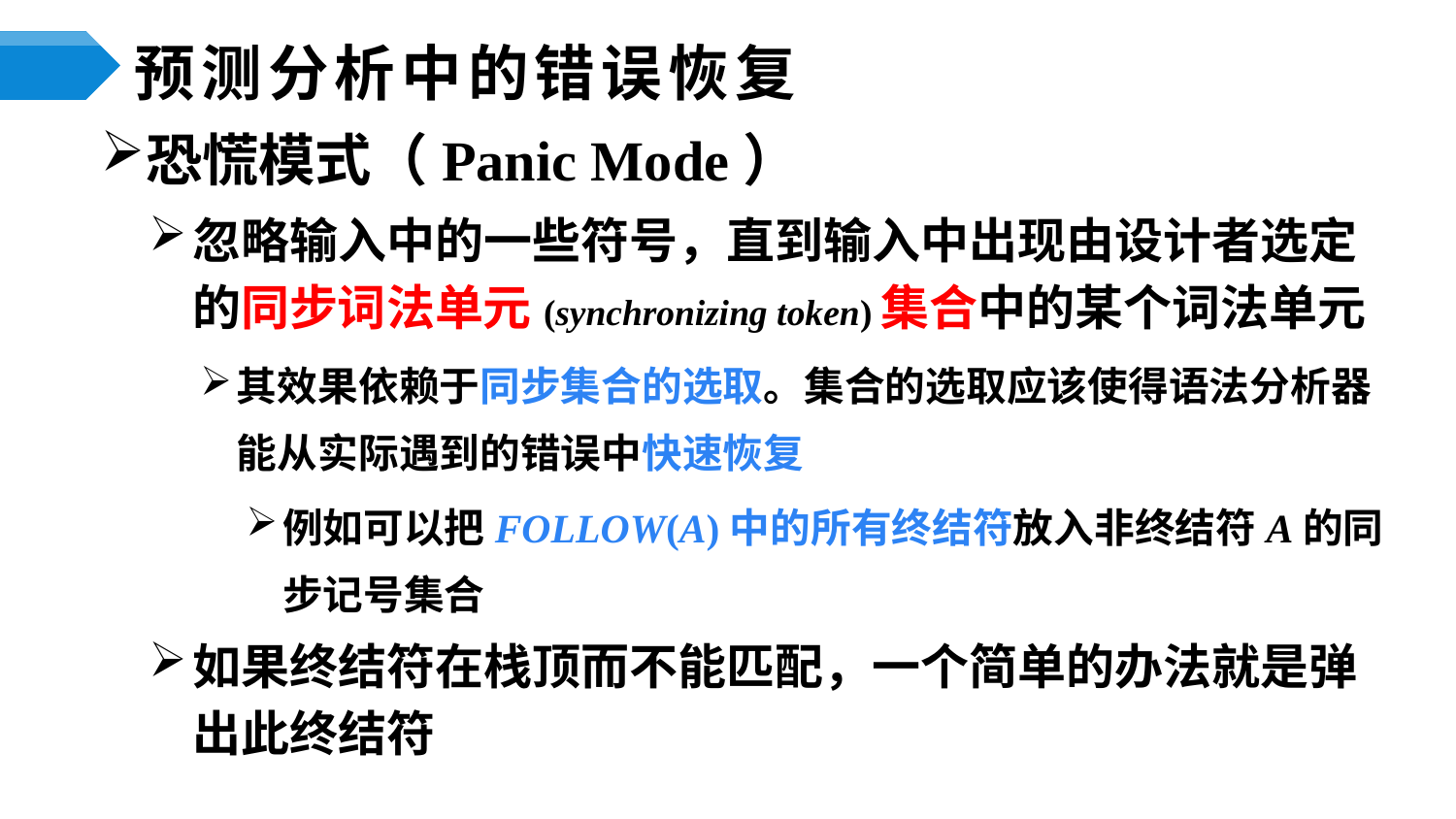

# 预测分析中的错误恢复
恐慌模式（Panic Mode）
忽略输入中的一些符号，直到输入中出现由设计者选定的同步词法单元(synchronizing token)集合中的某个词法单元
其效果依赖于同步集合的选取。集合的选取应该使得语法分析器能从实际遇到的错误中快速恢复
例如可以把FOLLOW(A)中的所有终结符放入非终结符A的同步记号集合
如果终结符在栈顶而不能匹配，一个简单的办法就是弹出此终结符